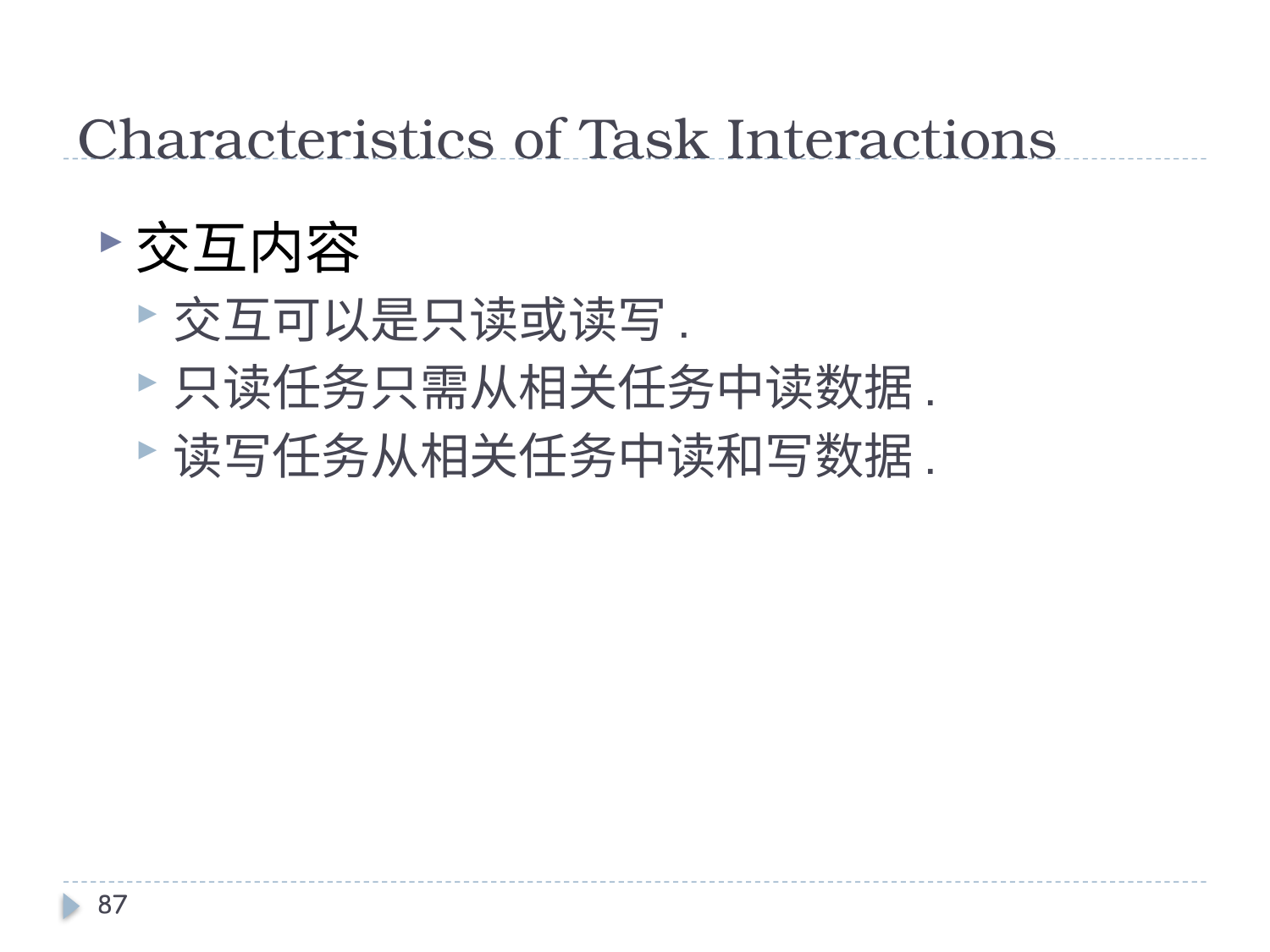

# Characteristics of Task Interactions
交互内容
交互可以是只读或读写.
只读任务只需从相关任务中读数据.
读写任务从相关任务中读和写数据.
87